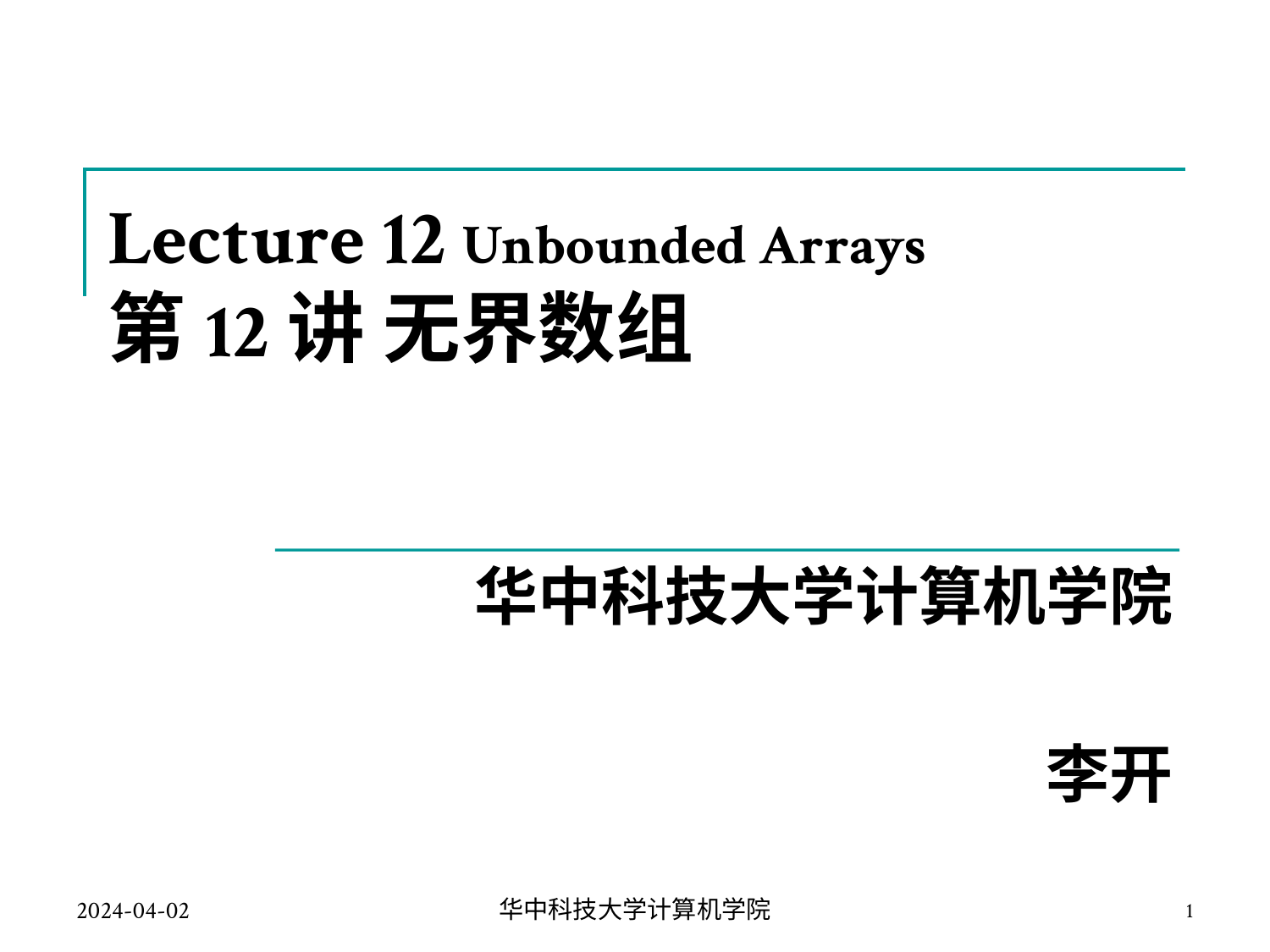

# Lecture 12 Unbounded Arrays 第12讲 无界数组
华中科技大学计算机学院

李开
2024-04-02
华中科技大学计算机学院
1